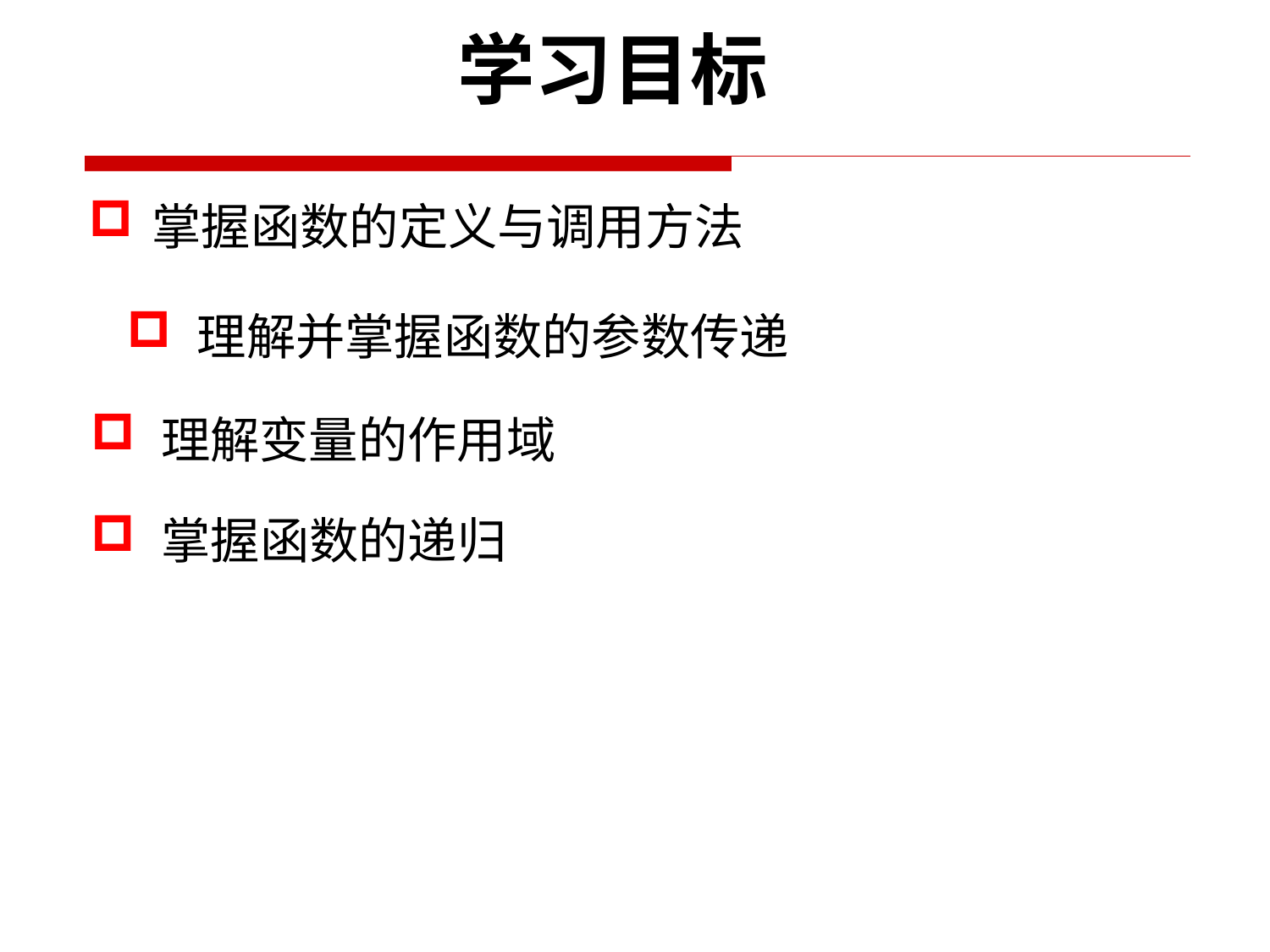

学习目标
掌握函数的定义与调用方法

 理解并掌握函数的参数传递

 理解变量的作用域
 掌握函数的递归